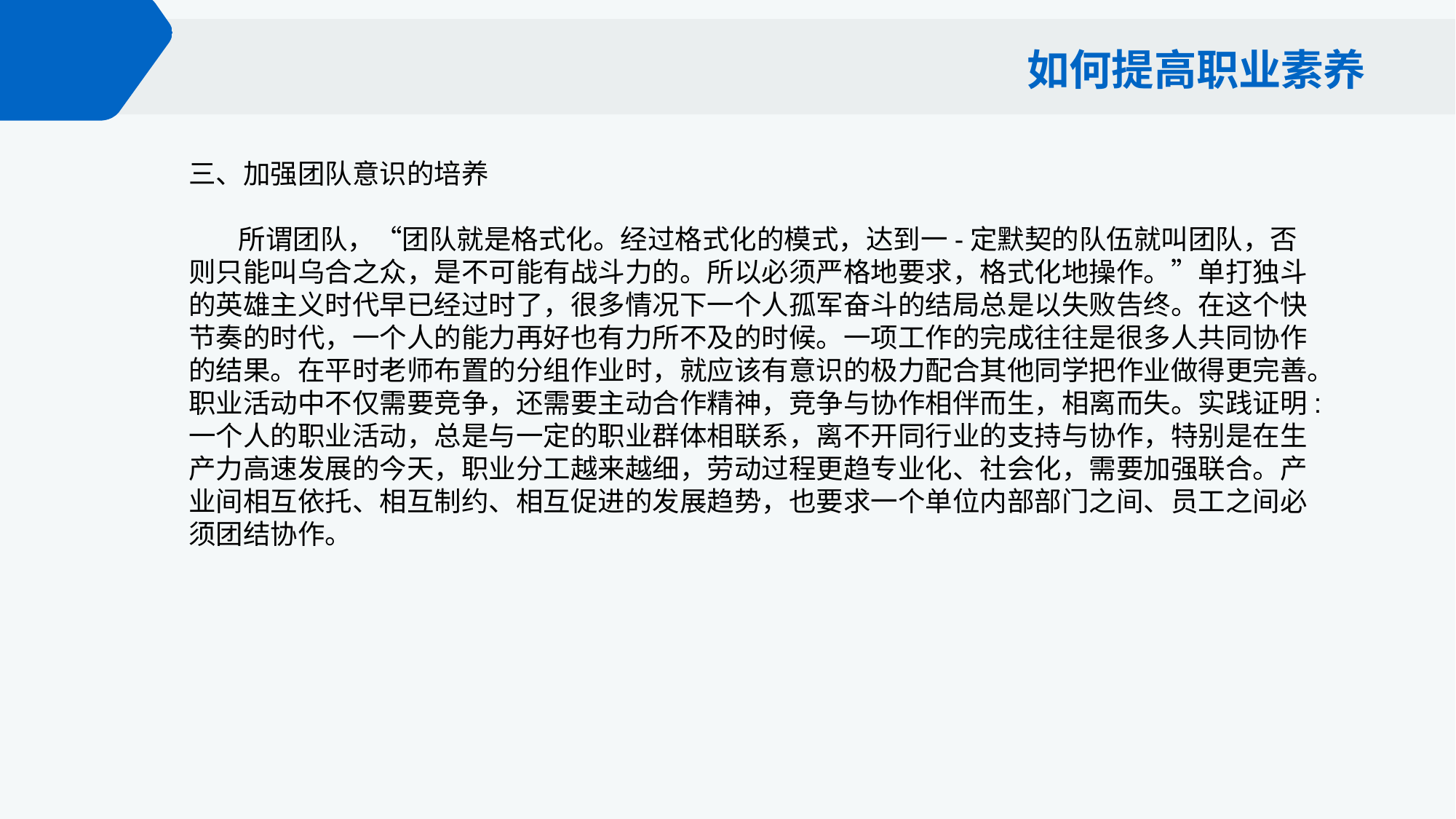

如何提高职业素养
三、加强团队意识的培养

       所谓团队，“团队就是格式化。经过格式化的模式，达到一-定默契的队伍就叫团队，否则只能叫乌合之众，是不可能有战斗力的。所以必须严格地要求，格式化地操作。”单打独斗的英雄主义时代早已经过时了，很多情况下一个人孤军奋斗的结局总是以失败告终。在这个快节奏的时代，一个人的能力再好也有力所不及的时候。一项工作的完成往往是很多人共同协作的结果。在平时老师布置的分组作业时，就应该有意识的极力配合其他同学把作业做得更完善。职业活动中不仅需要竞争，还需要主动合作精神，竞争与协作相伴而生，相离而失。实践证明:一个人的职业活动，总是与一定的职业群体相联系，离不开同行业的支持与协作，特别是在生产力高速发展的今天，职业分工越来越细，劳动过程更趋专业化、社会化，需要加强联合。产业间相互依托、相互制约、相互促进的发展趋势，也要求一个单位内部部门之间、员工之间必须团结协作。